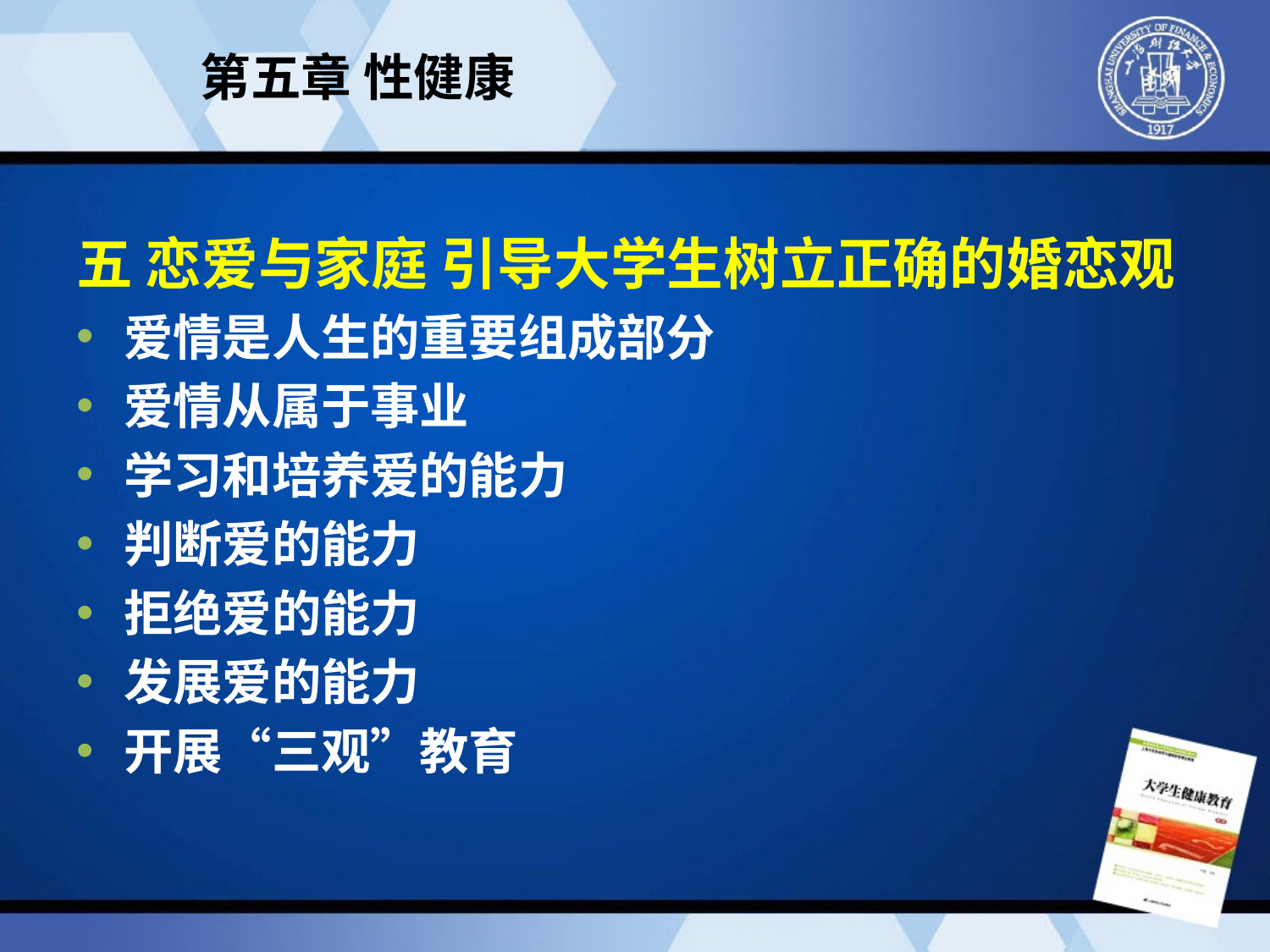

# 第五章 性健康
五 恋爱与家庭 引导大学生树立正确的婚恋观
爱情是人生的重要组成部分
爱情从属于事业
学习和培养爱的能力
判断爱的能力
拒绝爱的能力
发展爱的能力
开展“三观”教育